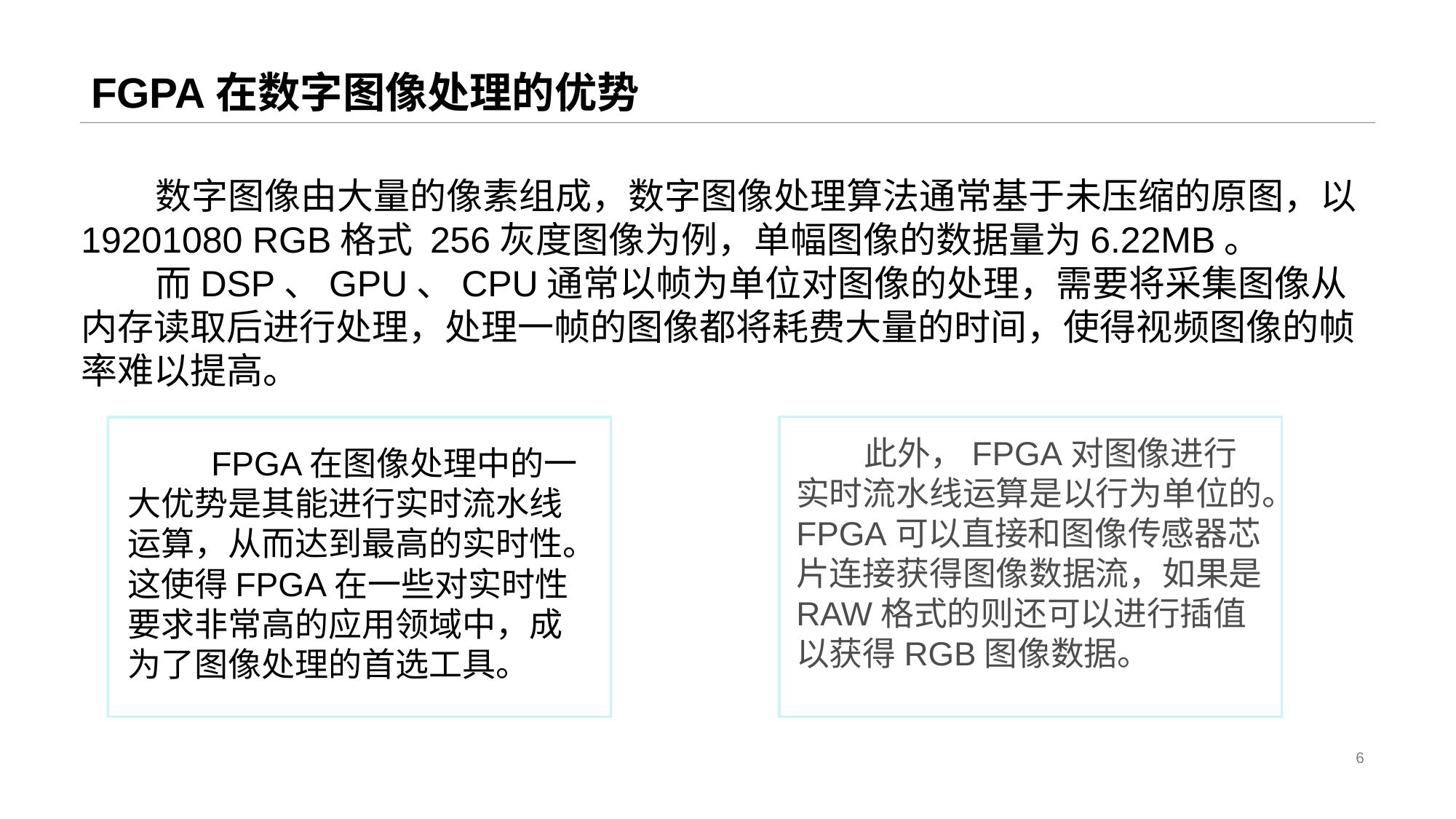

# FGPA在数字图像处理的优势
        数字图像由大量的像素组成，数字图像处理算法通常基于未压缩的原图，以19201080 RGB格式 256灰度图像为例，单幅图像的数据量为6.22MB。
        而DSP、GPU、CPU通常以帧为单位对图像的处理，需要将采集图像从内存读取后进行处理，处理一帧的图像都将耗费大量的时间，使得视频图像的帧率难以提高。

FPGA在图像处理中的一大优势是其能进行实时流水线运算，从而达到最高的实时性¹。这使得FPFPGA在图像处理中的一大优势是其能进行实时流水线运算，从而达到最高的实时性¹。这使得FPGA在一些对实时性要求非常高的应用领域中，成为了图像处理的首选工具¹GA在一些对实时性要求非常高的应用领域中，成为了图像处理的首选工具¹

        此外，FPGA对图像进行实时流水线运算是以行为单位的。FPGA可以直接和图像传感器芯片连接获得图像数据流，如果是RAW格式的则还可以进行插值以获得RGB图像数据。
         FPGA在图像处理中的一大优势是其能进行实时流水线运算，从而达到最高的实时性。这使得FPGA在一些对实时性要求非常高的应用领域中，成为了图像处理的首选工具。
6